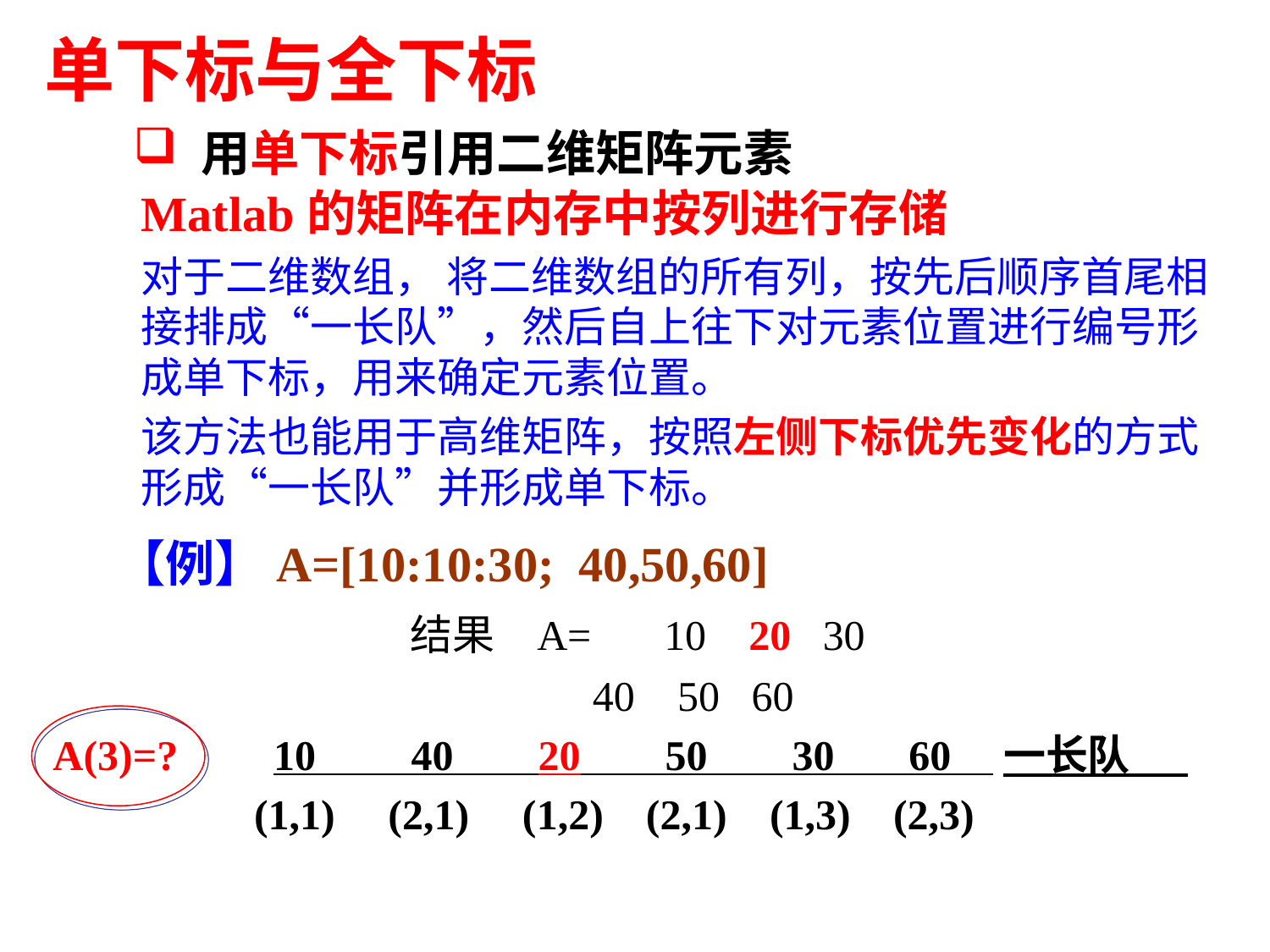

单下标与全下标
 用单下标引用二维矩阵元素
Matlab的矩阵在内存中按列进行存储
对于二维数组， 将二维数组的所有列，按先后顺序首尾相接排成“一长队”，然后自上往下对元素位置进行编号形成单下标，用来确定元素位置。
该方法也能用于高维矩阵，按照左侧下标优先变化的方式形成“一长队”并形成单下标。
【例】A=[10:10:30;  40,50,60]
			结果	A=   	10    20   30
    			40    50   60
A(3)=?         10         40        20        50        30       60    一长队
       (1,1)     (2,1)     (1,2)    (2,1)    (1,3)    (2,3)

34